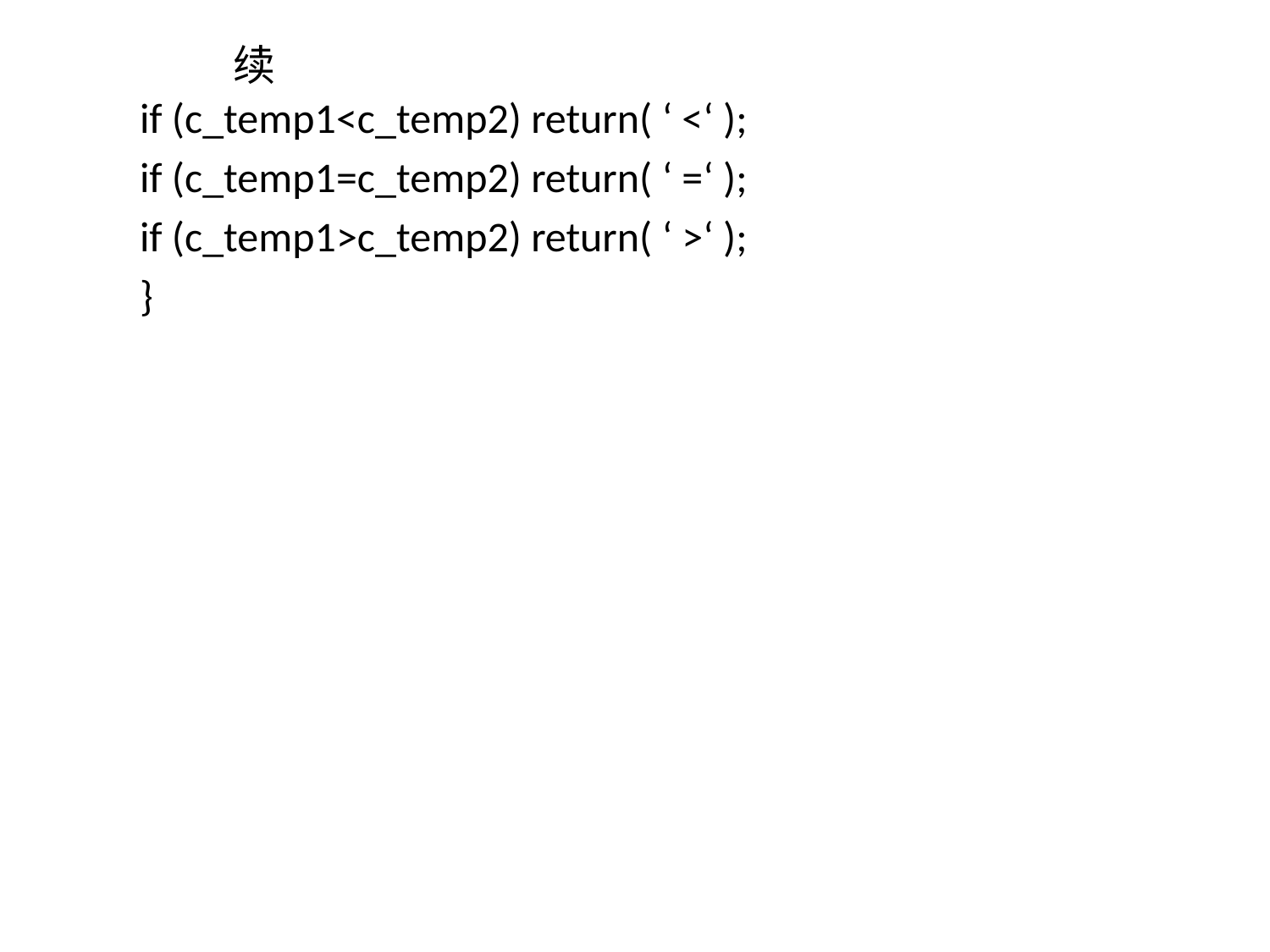

# 续
if (c_temp1<c_temp2) return( ‘ <‘ );
if (c_temp1=c_temp2) return( ‘ =‘ );
if (c_temp1>c_temp2) return( ‘ >‘ );
}